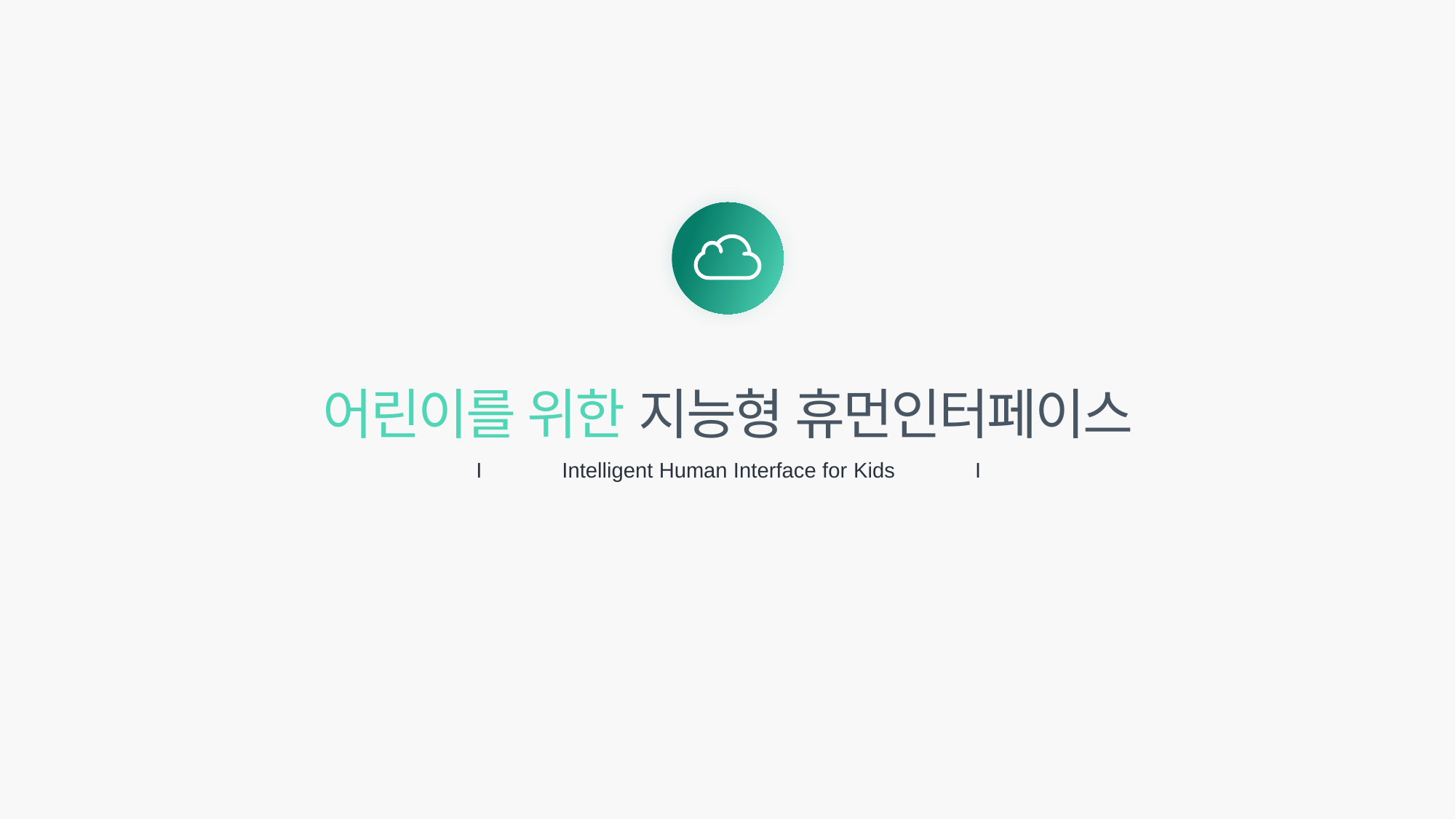

어린이를 위한 지능형 휴먼인터페이스
I
Intelligent Human Interface for Kids
I